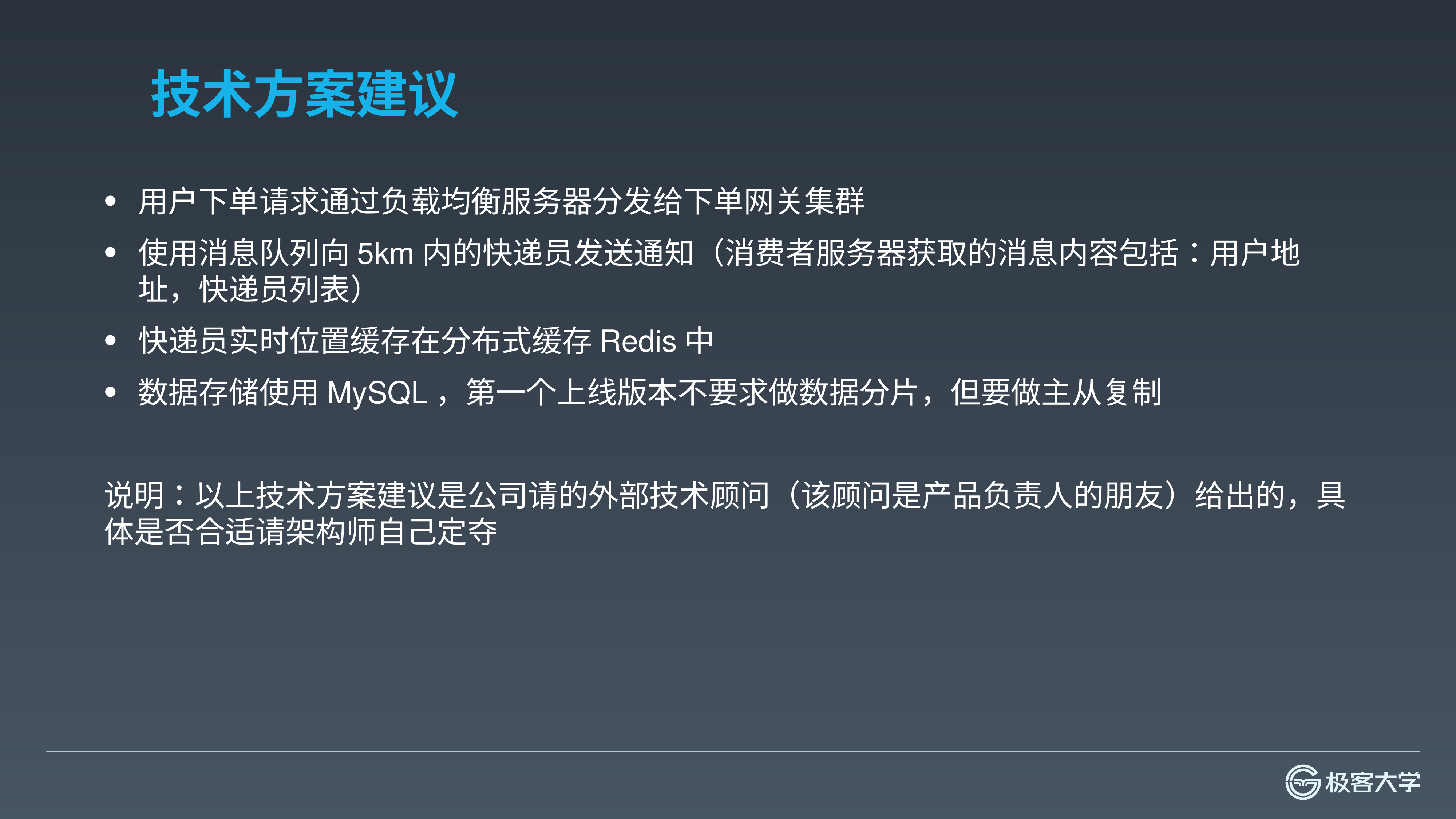

# 技术方案建议
用户下单请求通过负载均衡服务器分发给下单网关集群
使用消息队列向5km内的快递员发送通知（消费者服务器获取的消息内容包括：用户地址，快递员列表）
快递员实时位置缓存在分布式缓存Redis中
数据存储使用MySQL，第一个上线版本不要求做数据分片，但要做主从复制

说明：以上技术方案建议是公司请的外部技术顾问（该顾问是产品负责人的朋友）给出的，具体是否合适请架构师自己定夺